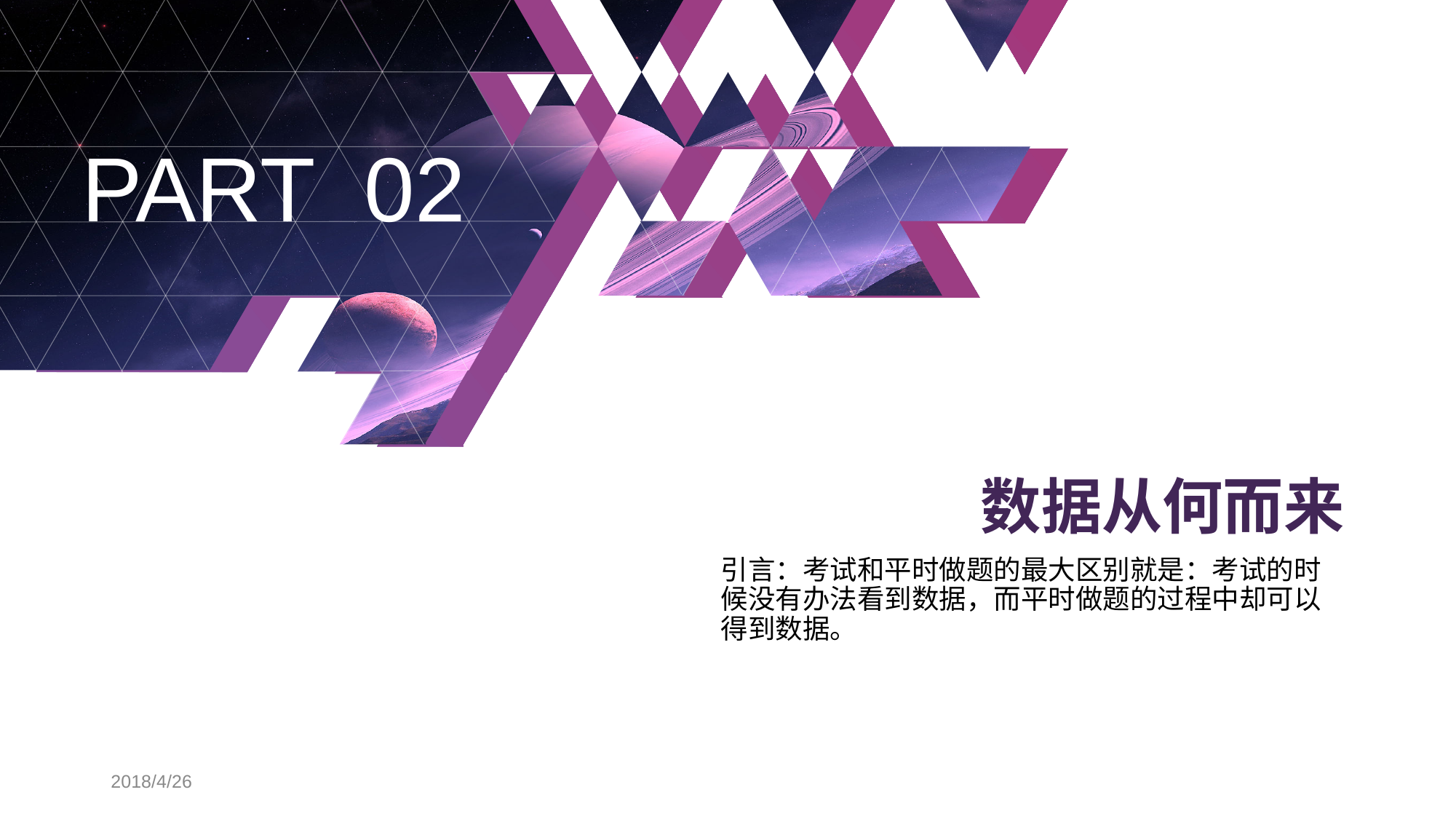

PART  02
# 数据从何而来
引言：考试和平时做题的最大区别就是：考试的时候没有办法看到数据，而平时做题的过程中却可以得到数据。
2018/4/26